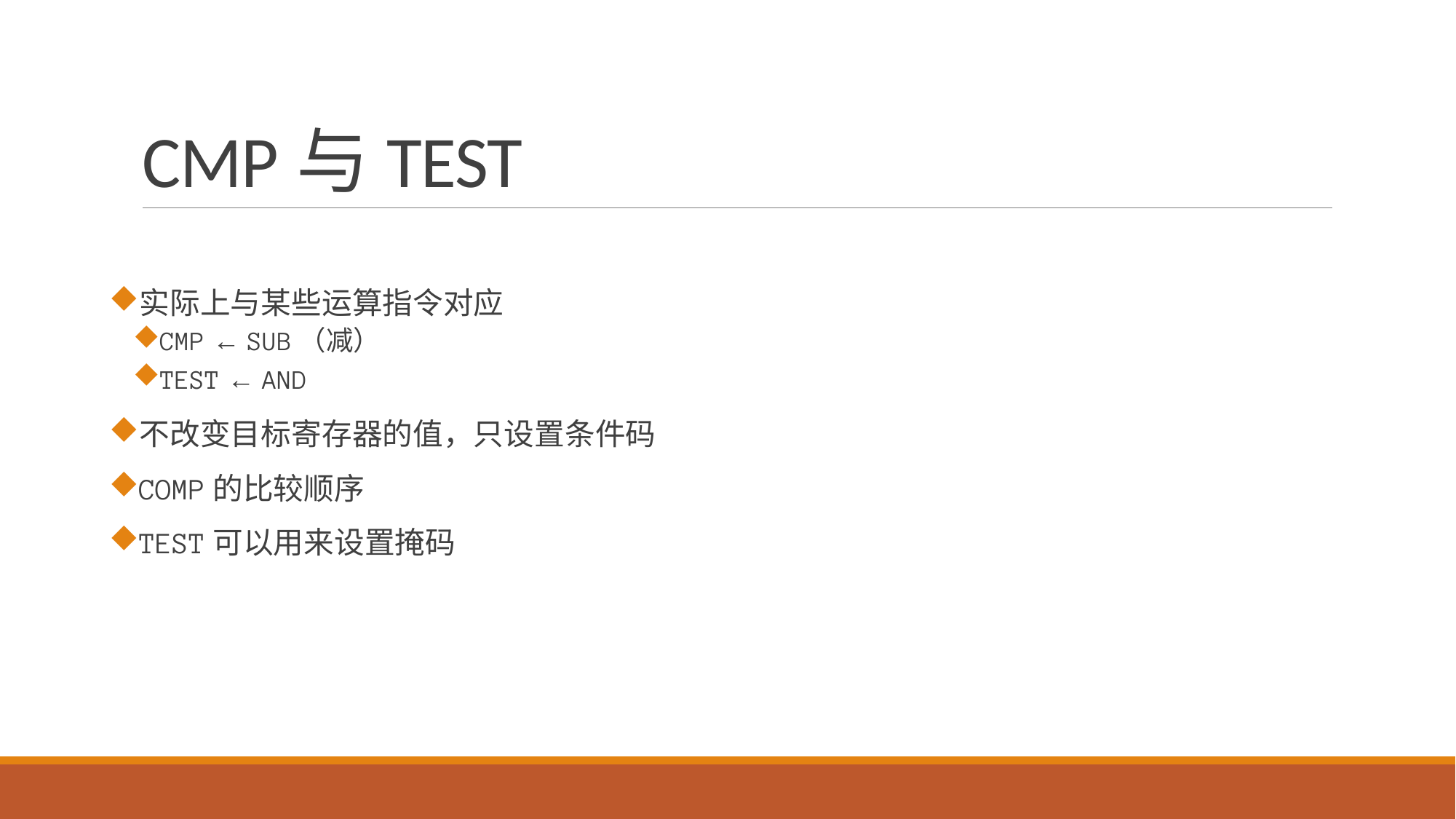

# CMP与TEST
实际上与某些运算指令对应
CMP ← SUB（减）
TEST ← AND
不改变目标寄存器的值，只设置条件码
COMP的比较顺序
TEST可以用来设置掩码